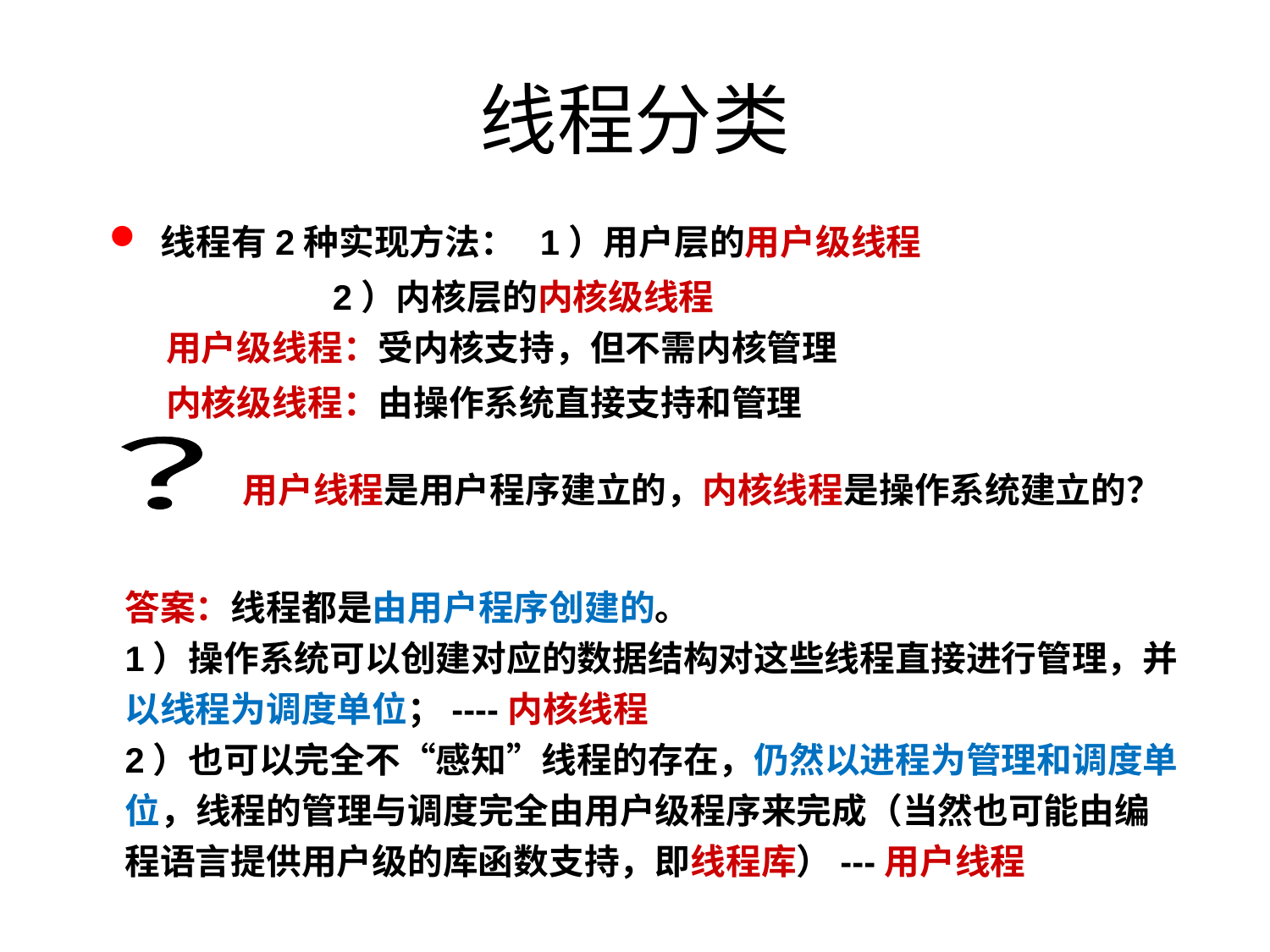

# 线程分类
 线程有2种实现方法：  1）用户层的用户级线程
                       2）内核层的内核级线程
用户级线程：受内核支持，但不需内核管理
内核级线程：由操作系统直接支持和管理
？

用户线程是用户程序建立的，内核线程是操作系统建立的？
答案：线程都是由用户程序创建的。
1）操作系统可以创建对应的数据结构对这些线程直接进行管理，并以线程为调度单位；----内核线程
2）也可以完全不“感知”线程的存在，仍然以进程为管理和调度单位，线程的管理与调度完全由用户级程序来完成（当然也可能由编程语言提供用户级的库函数支持，即线程库）---用户线程